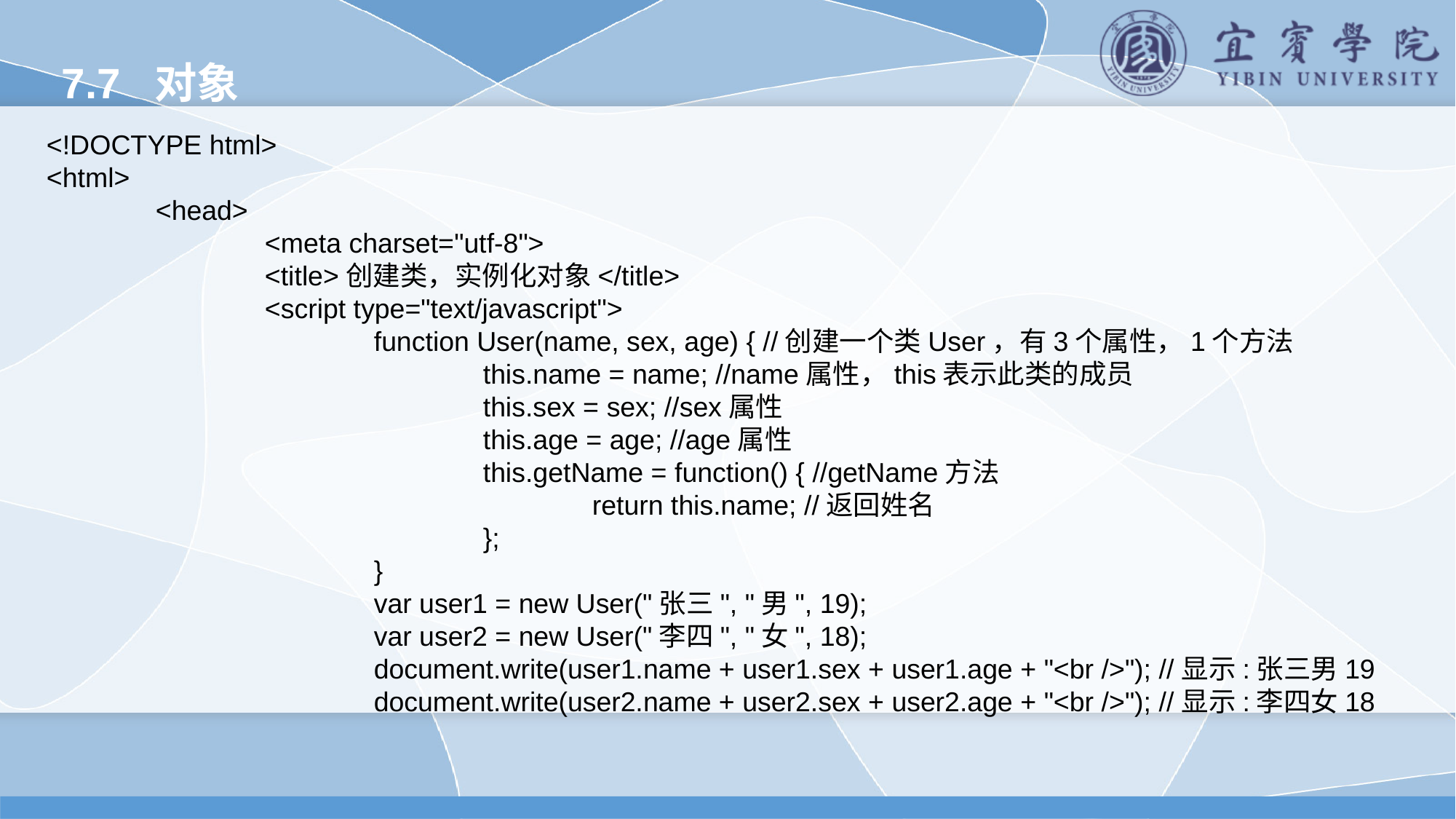

7.7  对象
<!DOCTYPE html>
<html>
	<head>
		<meta charset="utf-8">
		<title>创建类，实例化对象</title>
		<script type="text/javascript">
			function User(name, sex, age) { //创建一个类User，有3个属性，1个方法
				this.name = name; //name属性，this表示此类的成员
				this.sex = sex; //sex属性
				this.age = age; //age属性
				this.getName = function() { //getName方法
					return this.name; //返回姓名
				};
			}
			var user1 = new User("张三", "男", 19);
			var user2 = new User("李四", "女", 18);
			document.write(user1.name + user1.sex + user1.age + "<br />"); //显示:张三男19
			document.write(user2.name + user2.sex + user2.age + "<br />"); //显示:李四女18